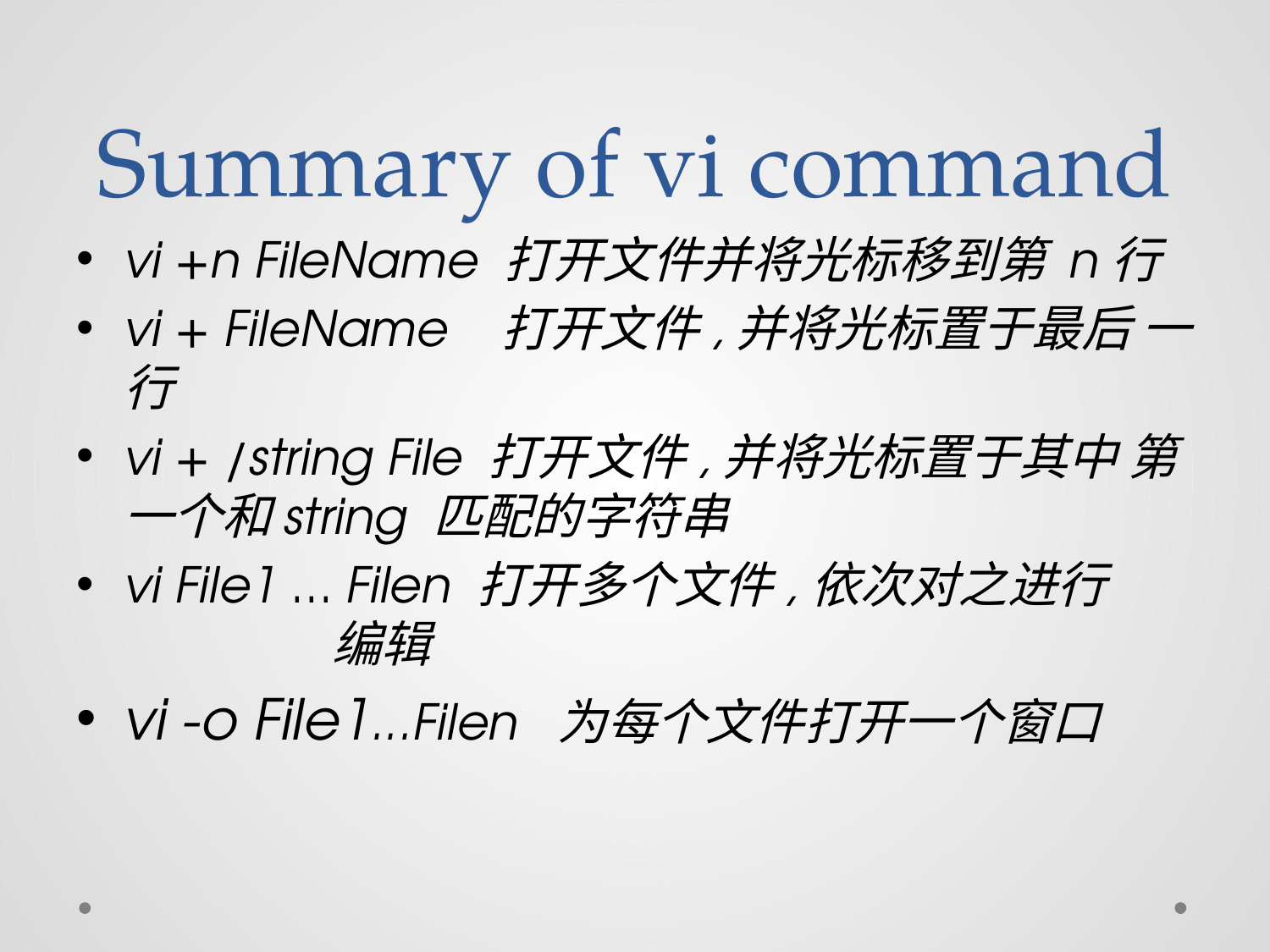

# Summary of vi command
vi +n FileName 打开文件并将光标移到第 n行
vi + FileName   打开文件,并将光标置于最后 一行
vi + /string File 打开文件,并将光标置于其中 第一个和string 匹配的字符串
vi File1 … Filen 打开多个文件,依次对之进行                           编辑
vi -o File1...Filen  为每个文件打开一个窗口